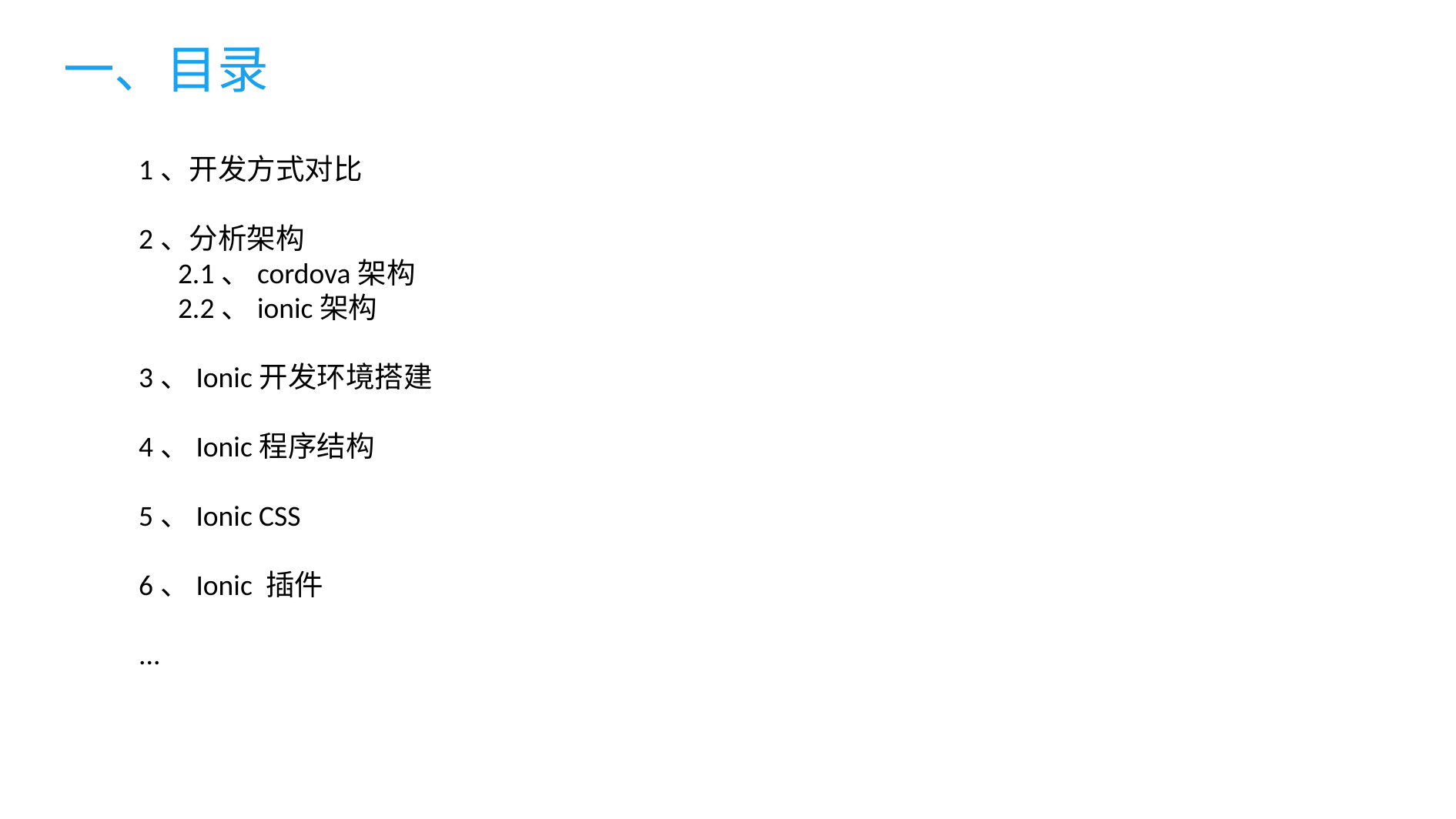

# 一、目录
1、开发方式对比

2、分析架构
      2.1、cordova架构
      2.2、ionic架构

3、Ionic开发环境搭建

4、Ionic程序结构

5、Ionic CSS

6、Ionic 插件

...